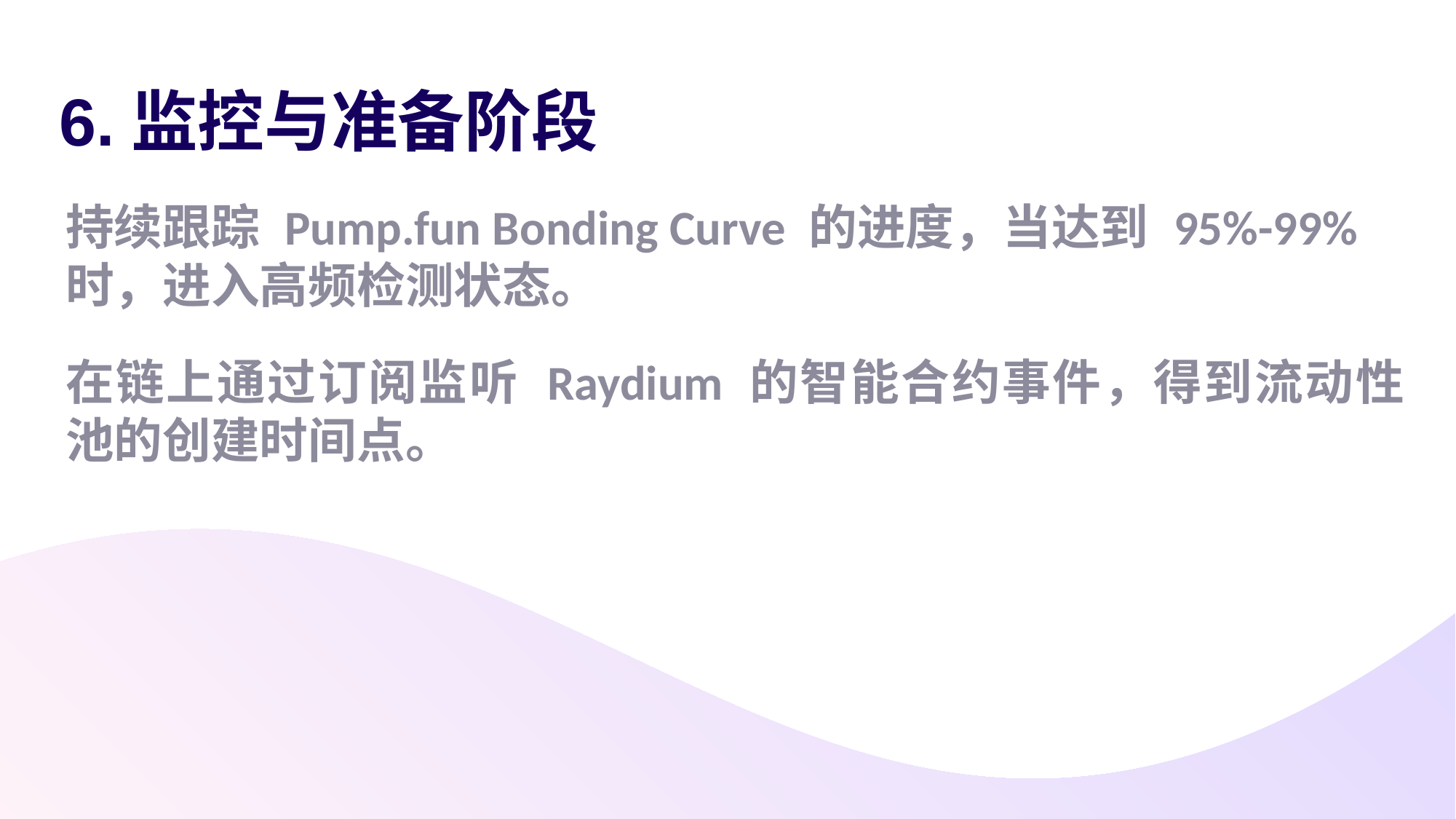

6.监控与准备阶段
持续跟踪 Pump.fun Bonding Curve 的进度，当达到 95%-99% 时，进入高频检测状态。
在链上通过订阅监听 Raydium 的智能合约事件，得到流动性池的创建时间点。